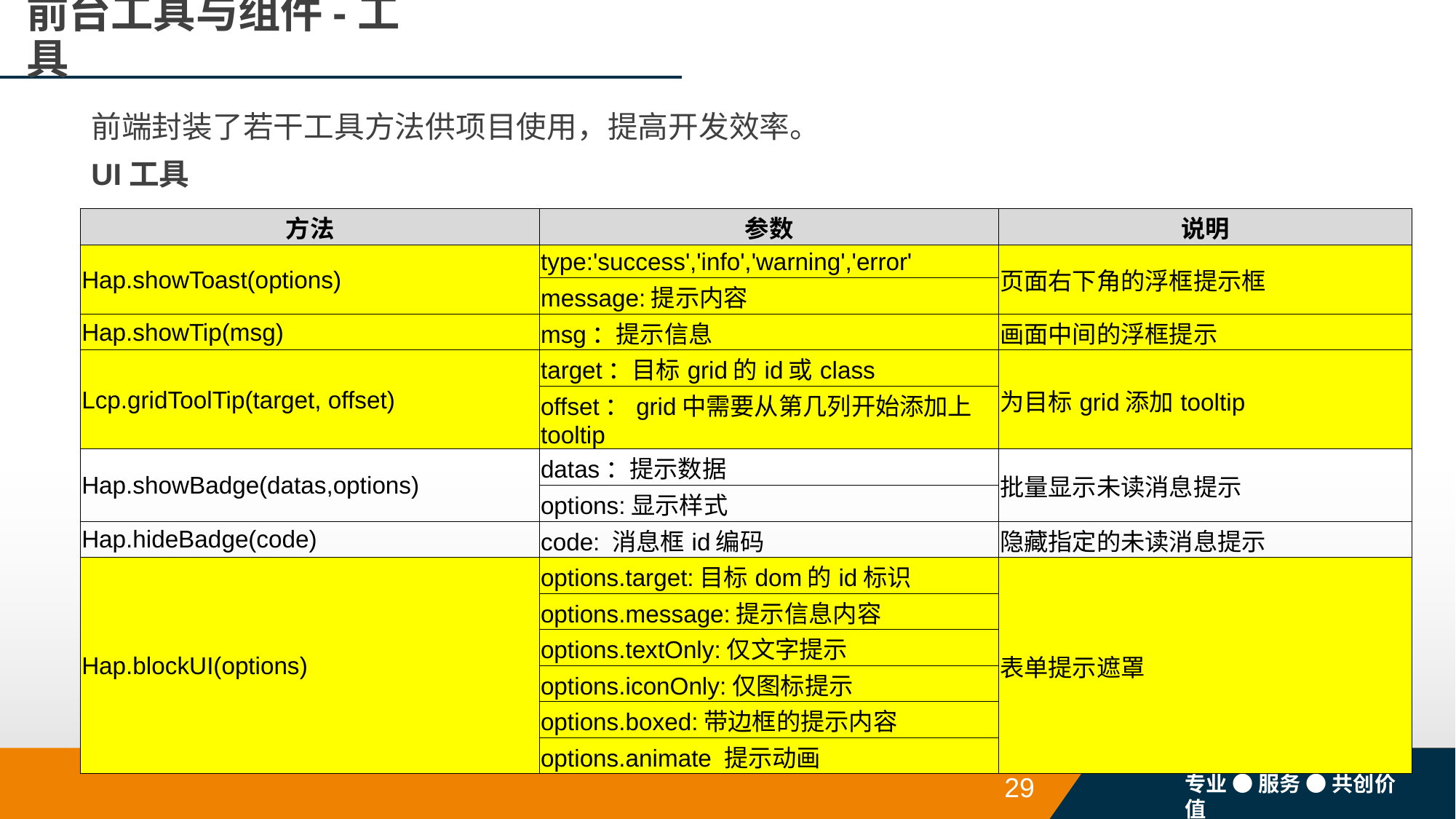

# 前台工具与组件-工具
前端封装了若干工具方法供项目使用，提高开发效率。
UI工具

| 方法 | 参数 | 说明 |
| --- | --- | --- |
| Hap.showToast(options) | type:'success','info','warning','error' | 页面右下角的浮框提示框 |
|  | message:提示内容 |  |
| Hap.showTip(msg) | msg：提示信息 | 画面中间的浮框提示 |
| Lcp.gridToolTip(target, offset) | target：目标grid的id或class | 为目标grid添加tooltip |
|  | offset：grid中需要从第几列开始添加上tooltip |  |
| Hap.showBadge(datas,options) | datas：提示数据 | 批量显示未读消息提示 |
|  | options:显示样式 |  |
| Hap.hideBadge(code) | code: 消息框id编码 | 隐藏指定的未读消息提示 |
| Hap.blockUI(options) | options.target:目标dom的id标识 | 表单提示遮罩 |
|  | options.message:提示信息内容 |  |
|  | options.textOnly:仅文字提示 |  |
|  | options.iconOnly:仅图标提示 |  |
|  | options.boxed:带边框的提示内容 |  |
|  | options.animate 提示动画 |  |